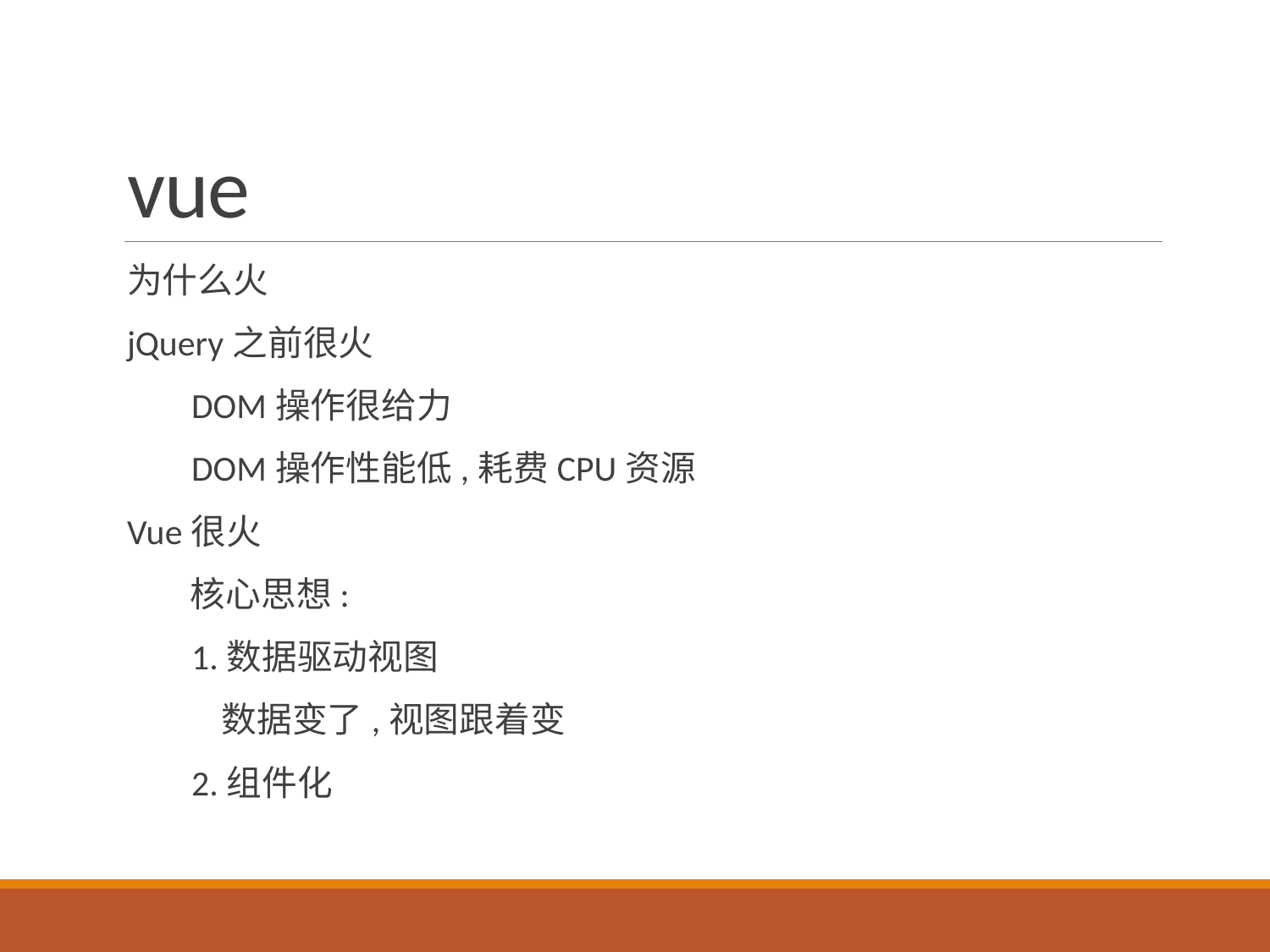

# vue
为什么火
jQuery之前很火
        DOM操作很给力
        DOM操作性能低,耗费CPU资源
Vue很火
       核心思想:
        1.数据驱动视图
           数据变了,视图跟着变
        2.组件化